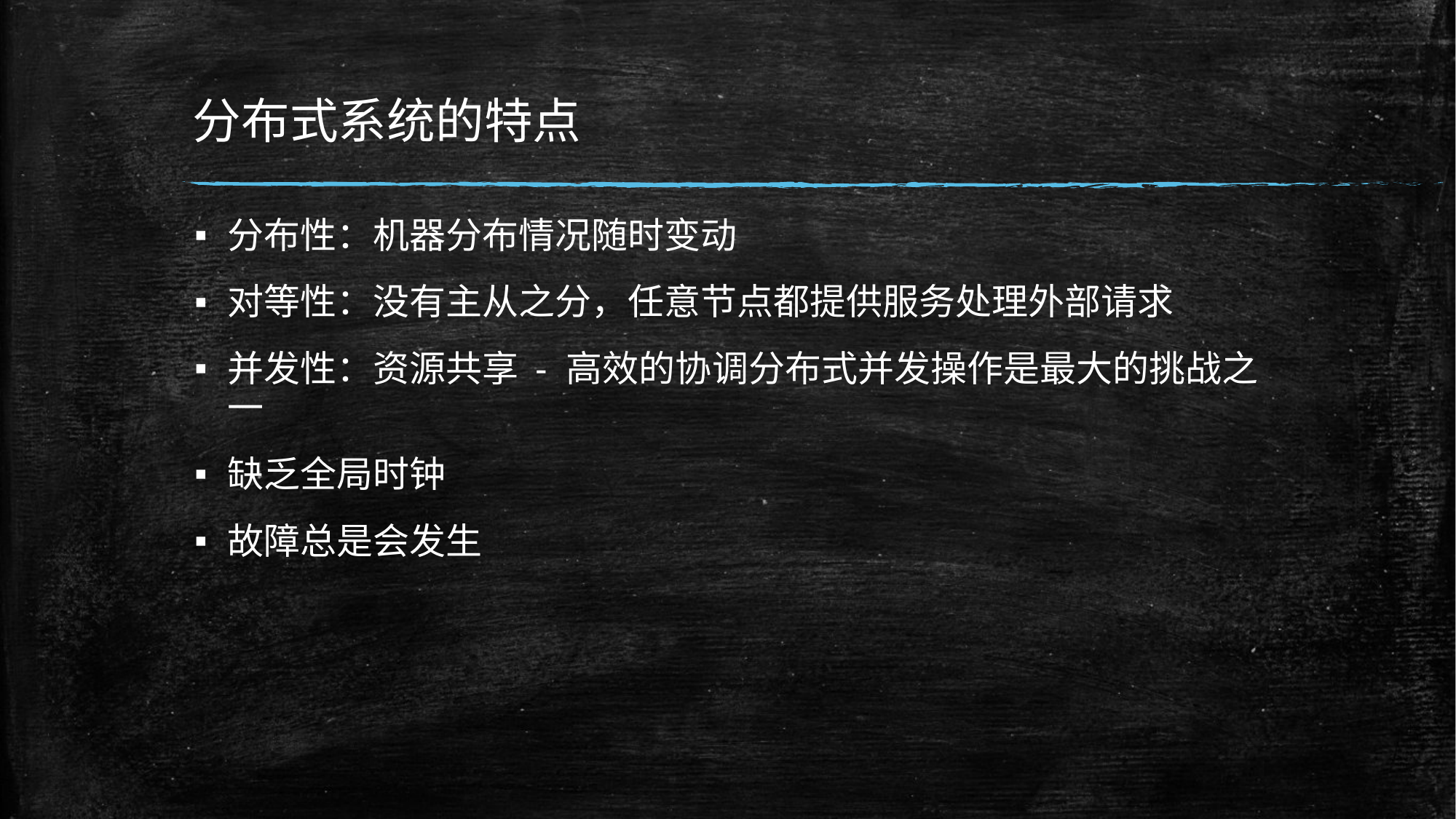

# 分布式系统的特点
分布性：机器分布情况随时变动
对等性：没有主从之分，任意节点都提供服务处理外部请求
并发性：资源共享 - 高效的协调分布式并发操作是最大的挑战之一
缺乏全局时钟
故障总是会发生